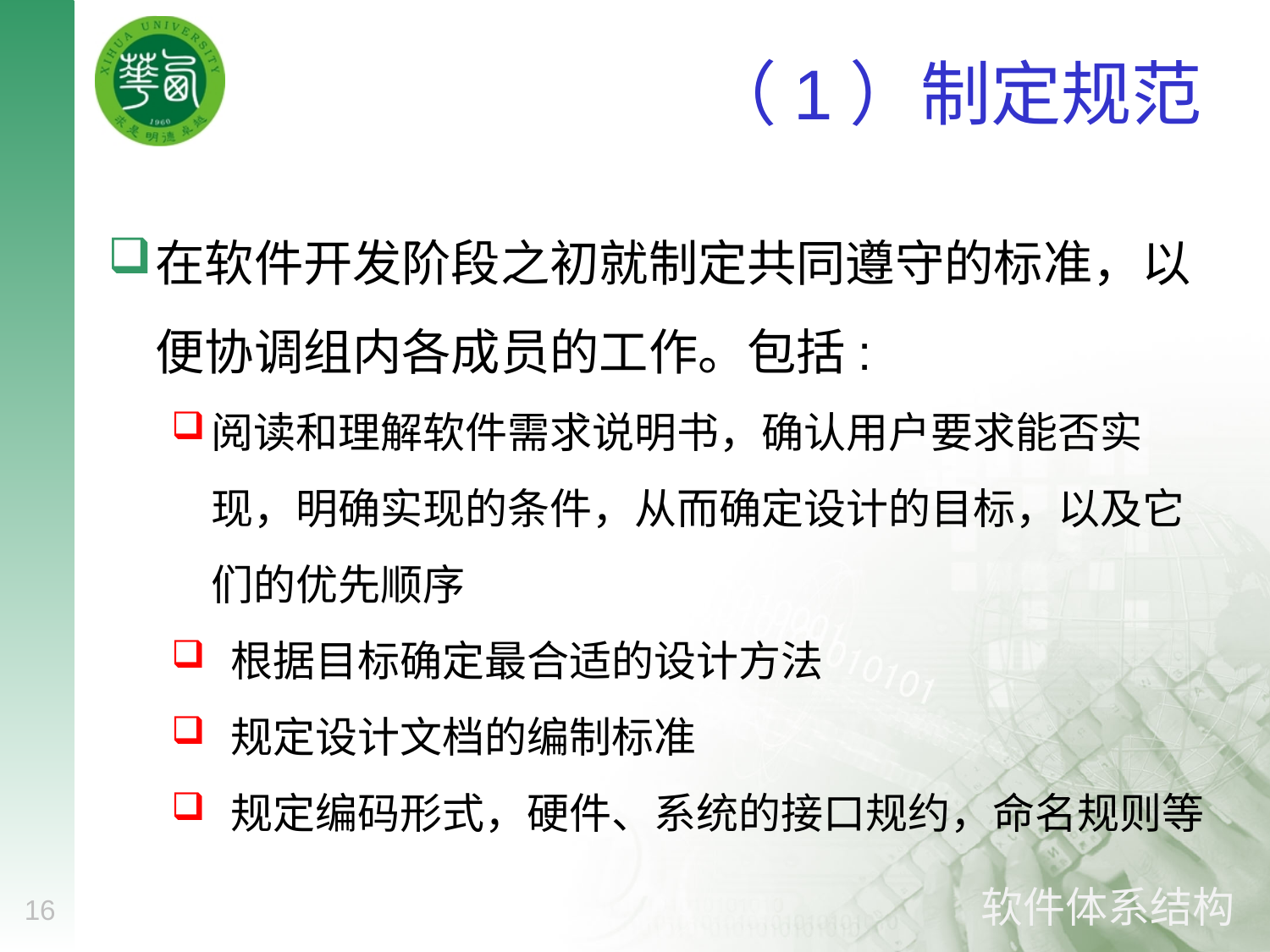

# （1）制定规范
在软件开发阶段之初就制定共同遵守的标准，以便协调组内各成员的工作。包括:
阅读和理解软件需求说明书，确认用户要求能否实现，明确实现的条件，从而确定设计的目标，以及它们的优先顺序
 根据目标确定最合适的设计方法
 规定设计文档的编制标准
 规定编码形式，硬件、系统的接口规约，命名规则等
16